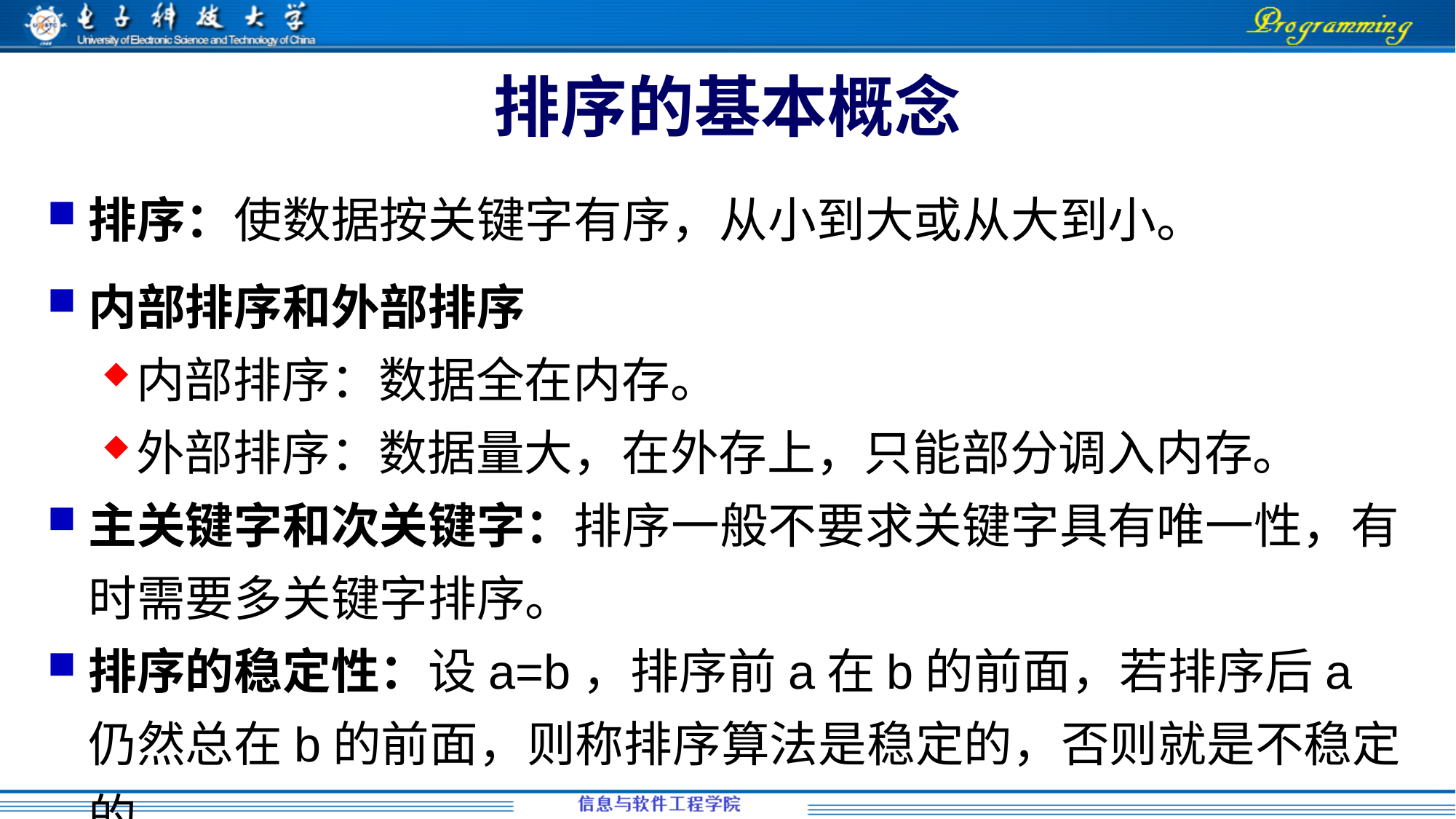

# 排序的基本概念
排序：使数据按关键字有序，从小到大或从大到小。
内部排序和外部排序
内部排序：数据全在内存。
外部排序：数据量大，在外存上，只能部分调入内存。
主关键字和次关键字：排序一般不要求关键字具有唯一性，有时需要多关键字排序。
排序的稳定性：设a=b，排序前a在b的前面，若排序后a仍然总在b的前面，则称排序算法是稳定的，否则就是不稳定的。